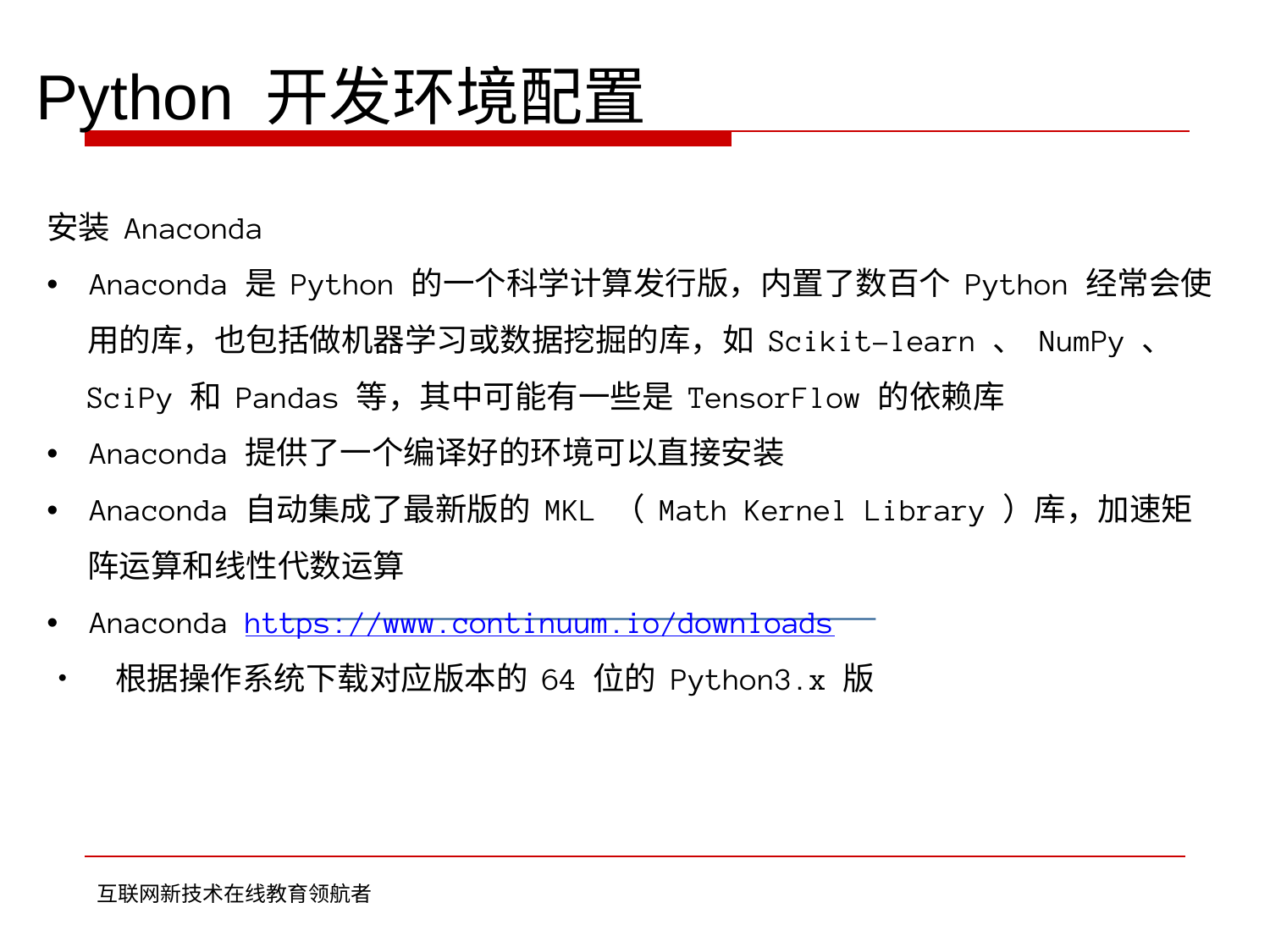

Python 开发环境配置

	安装 Anaconda
	•    Anaconda 是 Python 的一个科学计算发行版，内置了数百个 Python 经常会使
		用的库，也包括做机器学习或数据挖掘的库，如 Scikit-learn 、 NumPy 、
		SciPy 和 Pandas 等，其中可能有一些是 TensorFlow 的依赖库
	•    Anaconda 提供了一个编译好的环境可以直接安装
	•    Anaconda 自动集成了最新版的 MKL （ Math  Kernel  Library ）库，加速矩
		阵运算和线性代数运算

	•    Anaconda  https://www.continuum.io/downloads
	•    根据操作系统下载对应版本的 64 位的 Python3.x 版

互联网新技术在线教育领航者